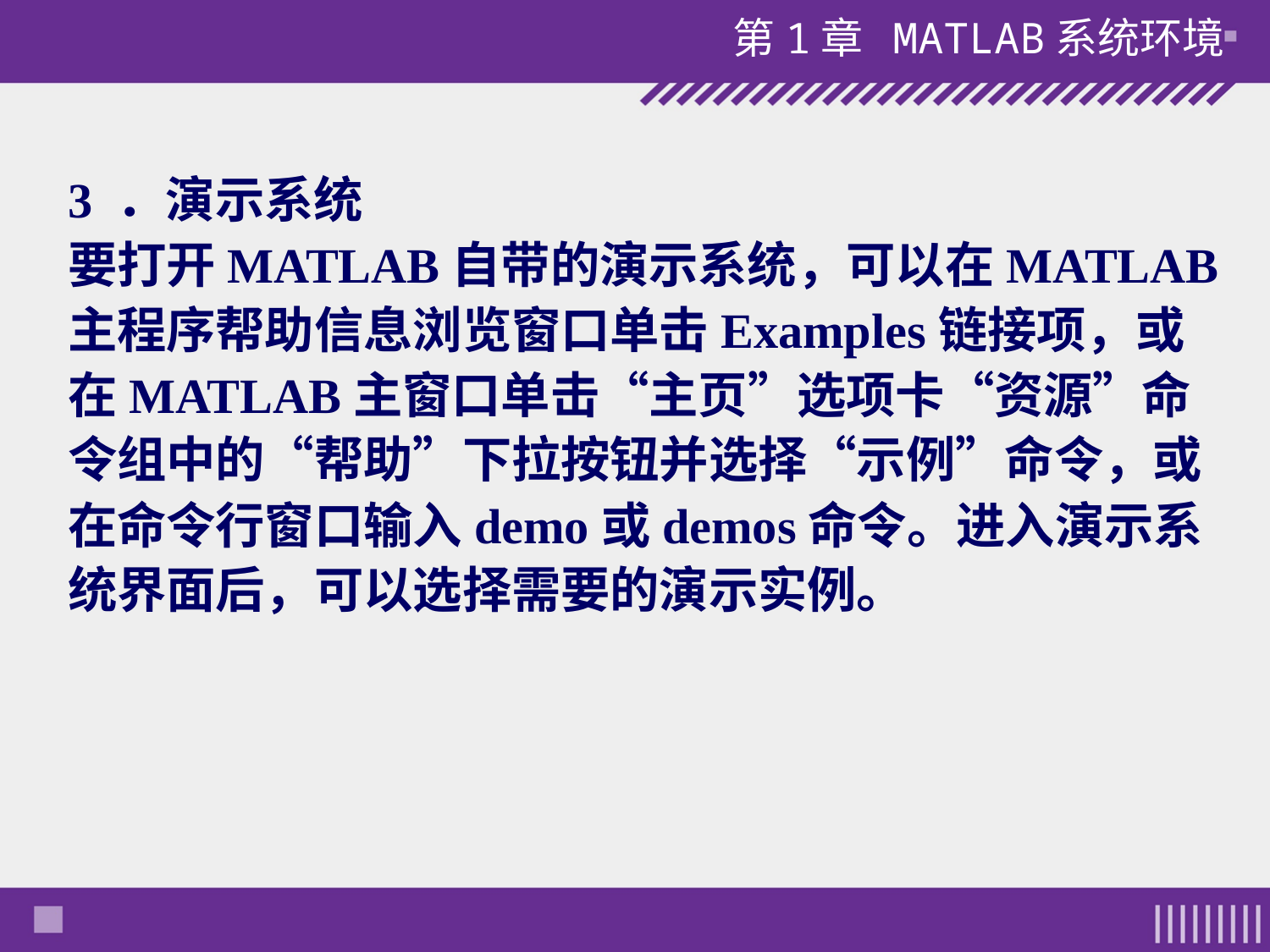

3 ．演示系统
要打开MATLAB自带的演示系统，可以在MATLAB主程序帮助信息浏览窗口单击Examples链接项，或在MATLAB主窗口单击“主页”选项卡“资源”命令组中的“帮助”下拉按钮并选择“示例”命令，或在命令行窗口输入demo或demos命令。进入演示系统界面后，可以选择需要的演示实例。